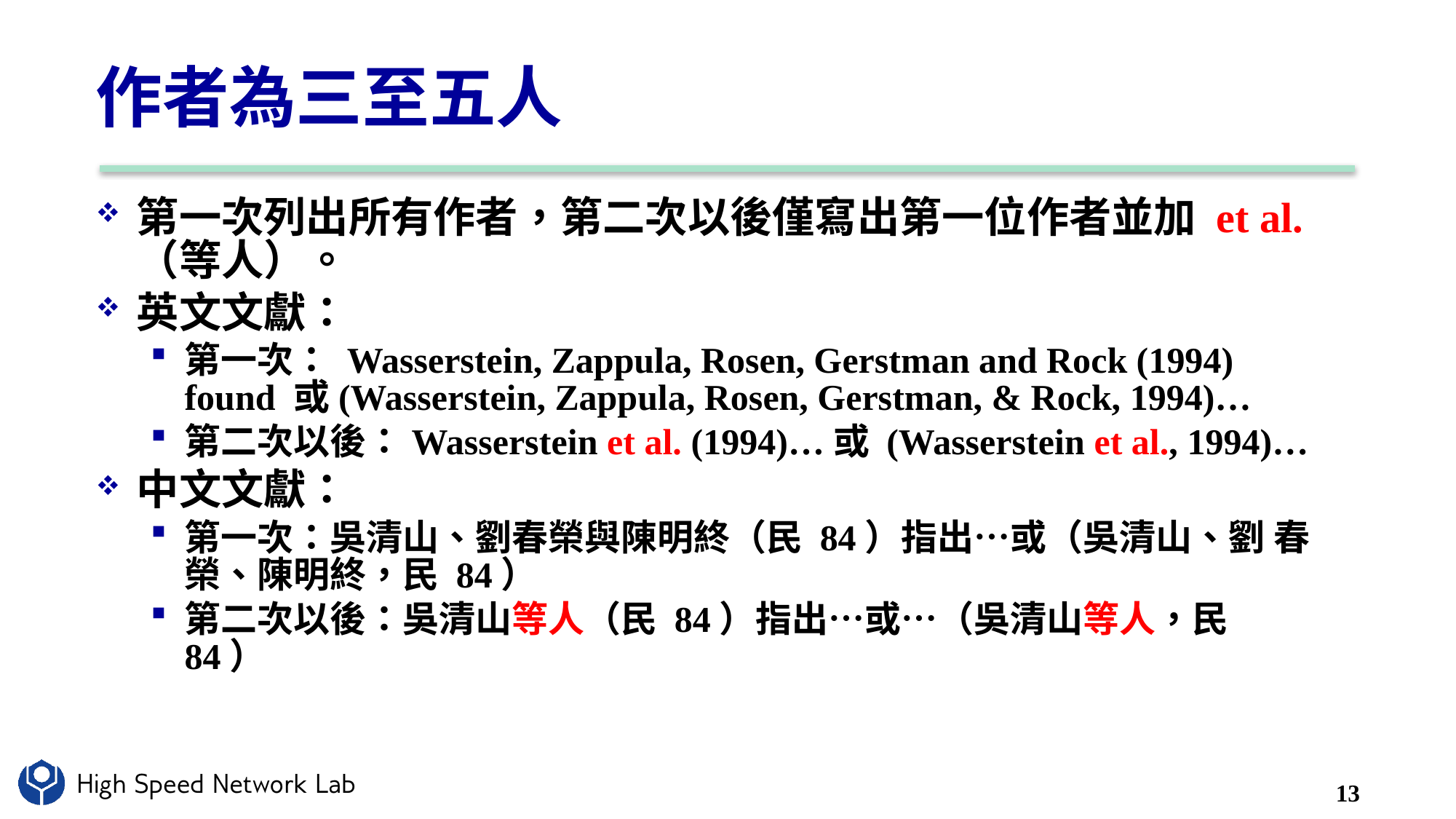

# 作者為三至五人
第一次列出所有作者，第二次以後僅寫出第一位作者並加 et al.（等人）。
英文文獻：
第一次： Wasserstein, Zappula, Rosen, Gerstman and Rock (1994) found 或(Wasserstein, Zappula, Rosen, Gerstman, & Rock, 1994)…
第二次以後：Wasserstein et al. (1994)…或 (Wasserstein et al., 1994)…
中文文獻：
第一次：吳清山、劉春榮與陳明終（民 84）指出⋯或（吳清山、劉 春榮、陳明終，民 84）
第二次以後：吳清山等人（民 84）指出⋯或⋯（吳清山等人，民 84）
13